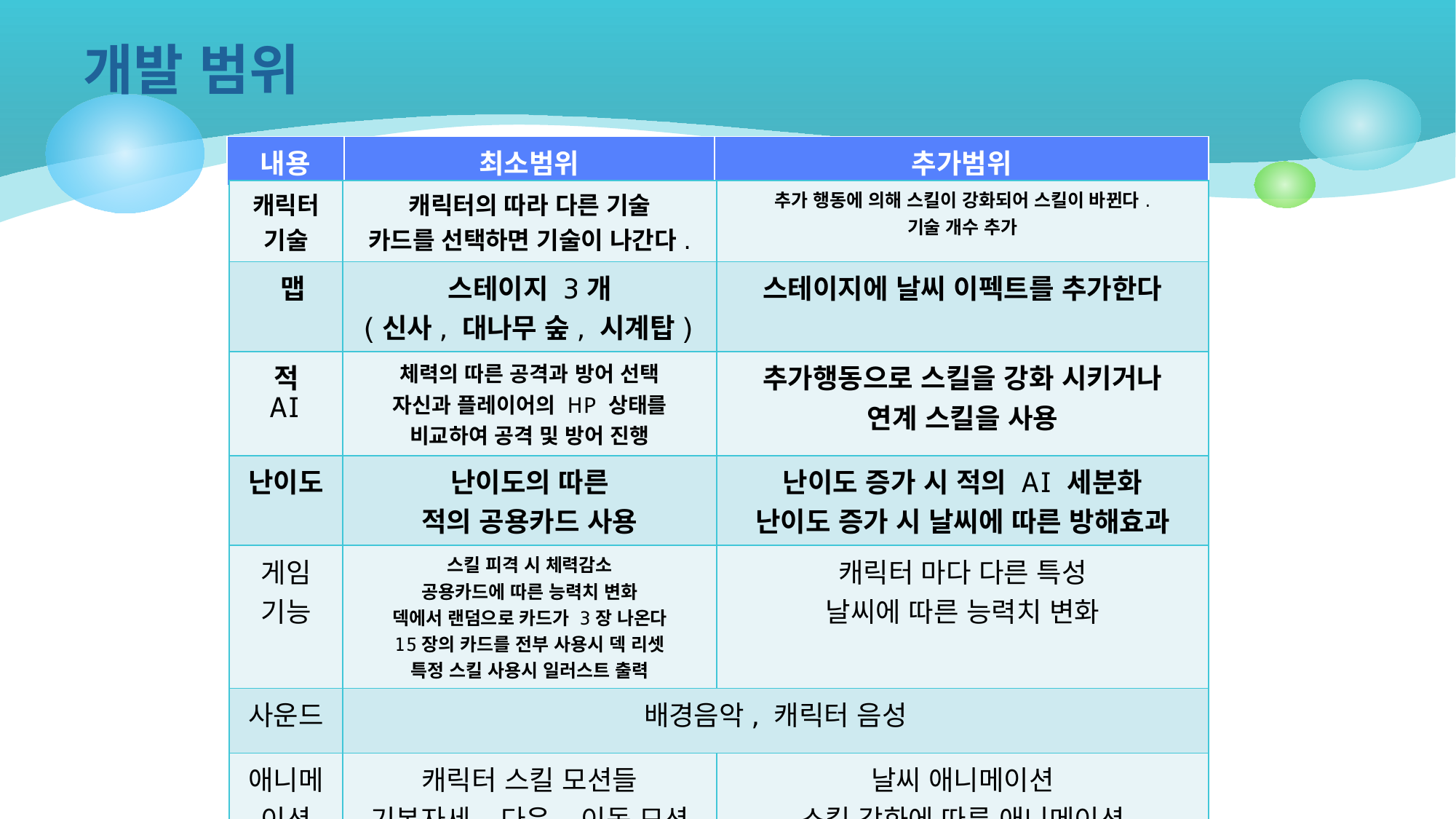

# 개발 범위
| 내용 | 최소범위 | 추가범위 |
| --- | --- | --- |
| 캐릭터 기술 | 캐릭터의 따라 다른 기술 카드를 선택하면 기술이 나간다. | 추가 행동에 의해 스킬이 강화되어 스킬이 바뀐다. 기술 개수 추가 |
| --- | --- | --- |
| 맵 | 스테이지 3개 (신사, 대나무 숲, 시계탑) | 스테이지에 날씨 이펙트를 추가한다 |
| 적 AI | 체력의 따른 공격과 방어 선택 자신과 플레이어의 HP 상태를 비교하여 공격 및 방어 진행 | 추가행동으로 스킬을 강화 시키거나 연계 스킬을 사용 |
| 난이도 | 난이도의 따른 적의 공용카드 사용 | 난이도 증가 시 적의 AI 세분화 난이도 증가 시 날씨에 따른 방해효과 |
| 게임 기능 | 스킬 피격 시 체력감소 공용카드에 따른 능력치 변화 덱에서 랜덤으로 카드가 3장 나온다 15장의 카드를 전부 사용시 덱 리셋 특정 스킬 사용시 일러스트 출력 | 캐릭터 마다 다른 특성 날씨에 따른 능력치 변화 |
| 사운드 | 배경음악, 캐릭터 음성 |  |
| 애니메이션 | 캐릭터 스킬 모션들 기본자세, 다운, 이동 모션 | 날씨 애니메이션 스킬 강화에 따른 애니메이션 |